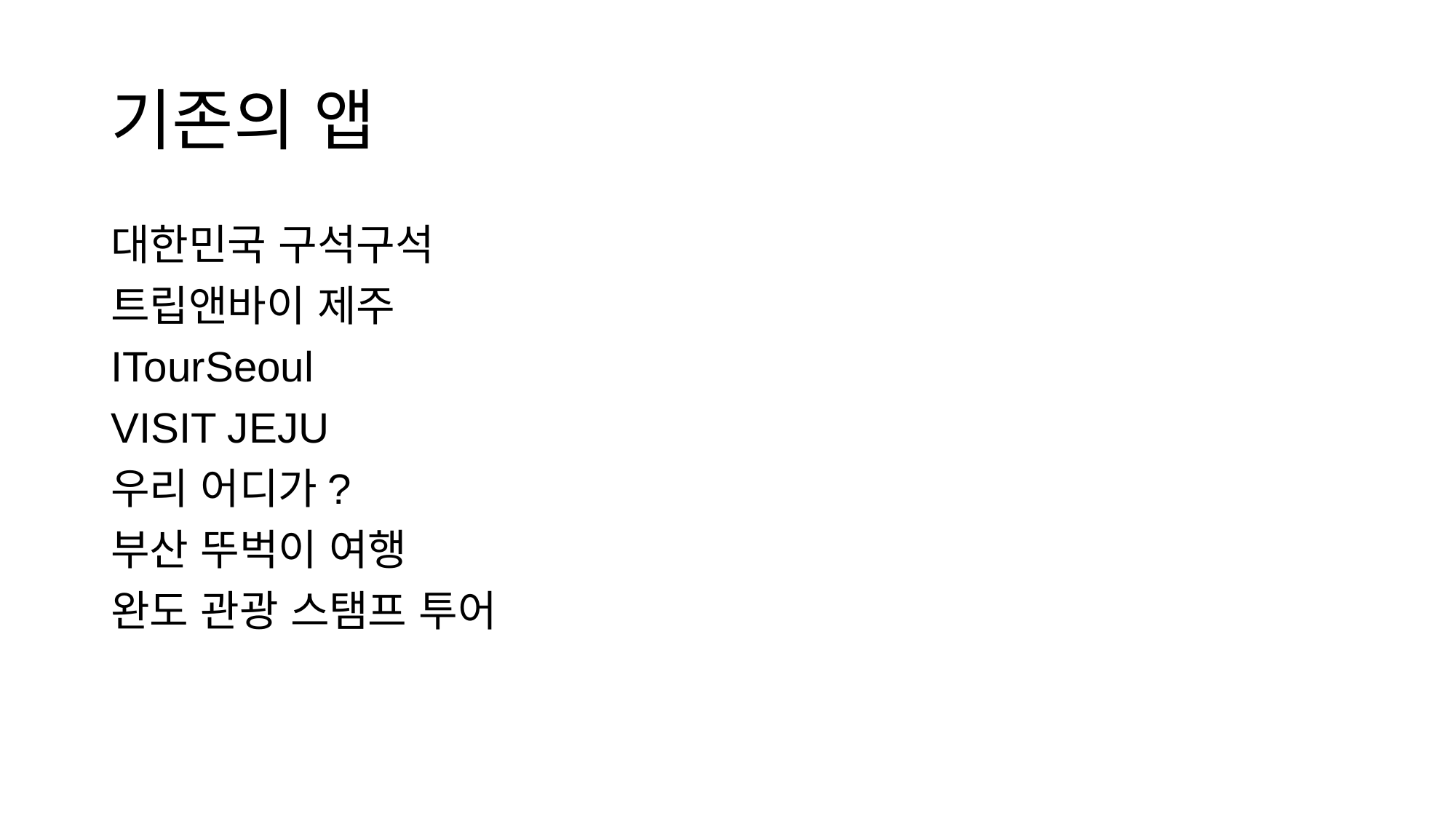

# 기존의 앱
대한민국 구석구석
트립앤바이 제주
ITourSeoul
VISIT JEJU
우리 어디가?
부산 뚜벅이 여행
완도 관광 스탬프 투어